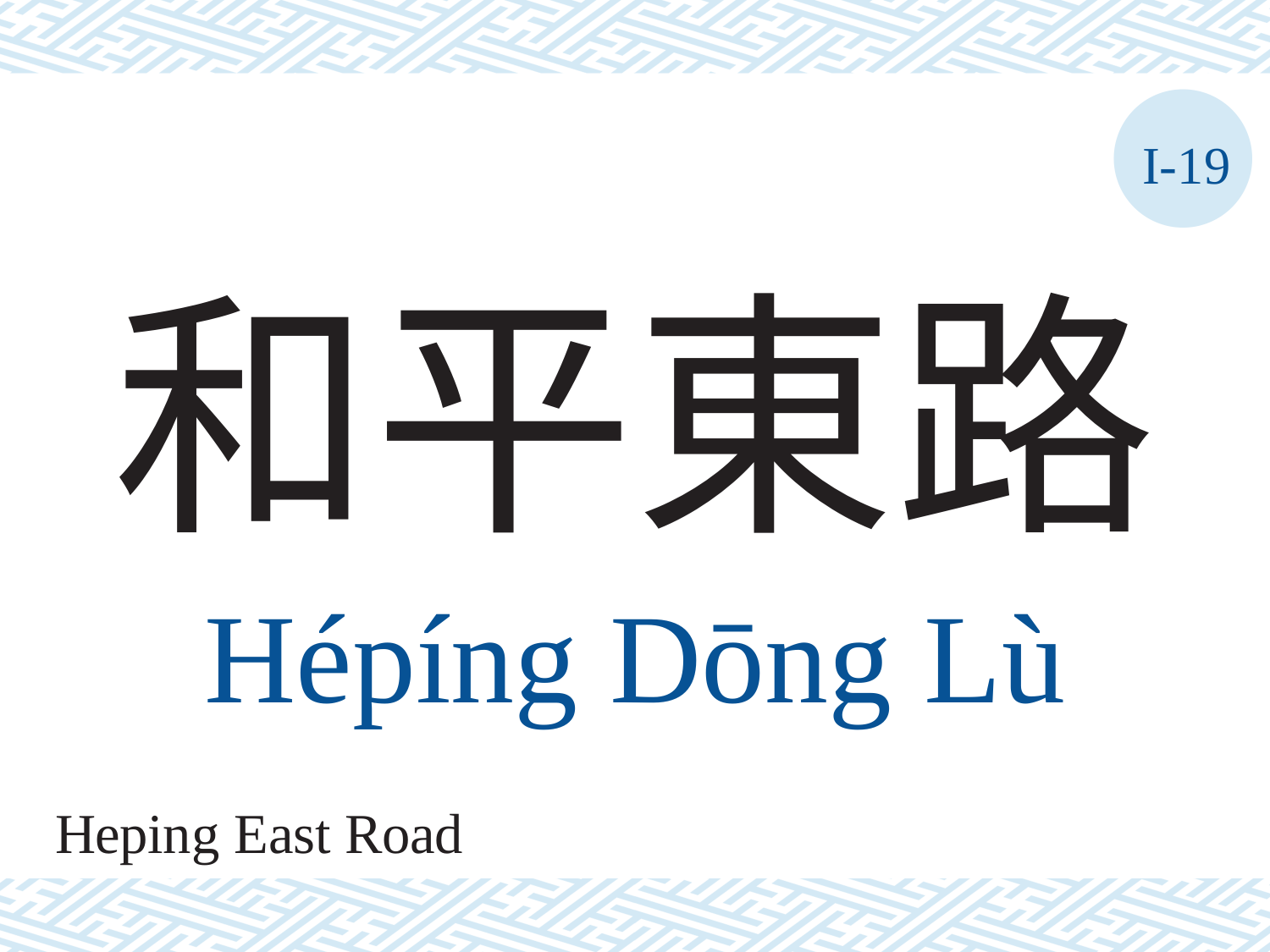

I-19
# 和平東路
Hépíng	Dōng	Lù
Heping East Road